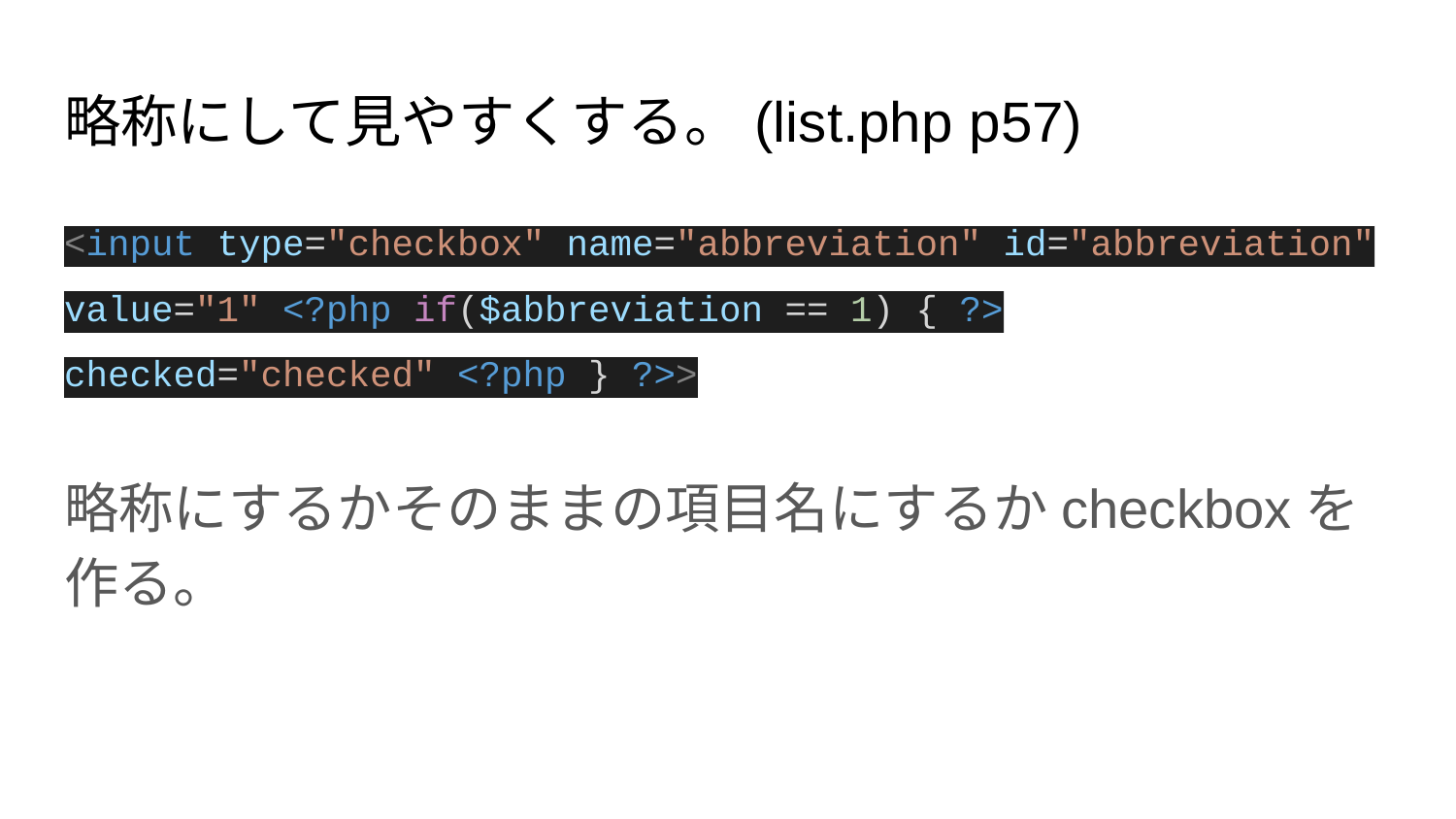

# 略称にして見やすくする。(list.php p57)
<input type="checkbox" name="abbreviation" id="abbreviation" value="1" <?php if($abbreviation == 1) { ?> checked="checked" <?php } ?>>

略称にするかそのままの項目名にするかcheckboxを作る。